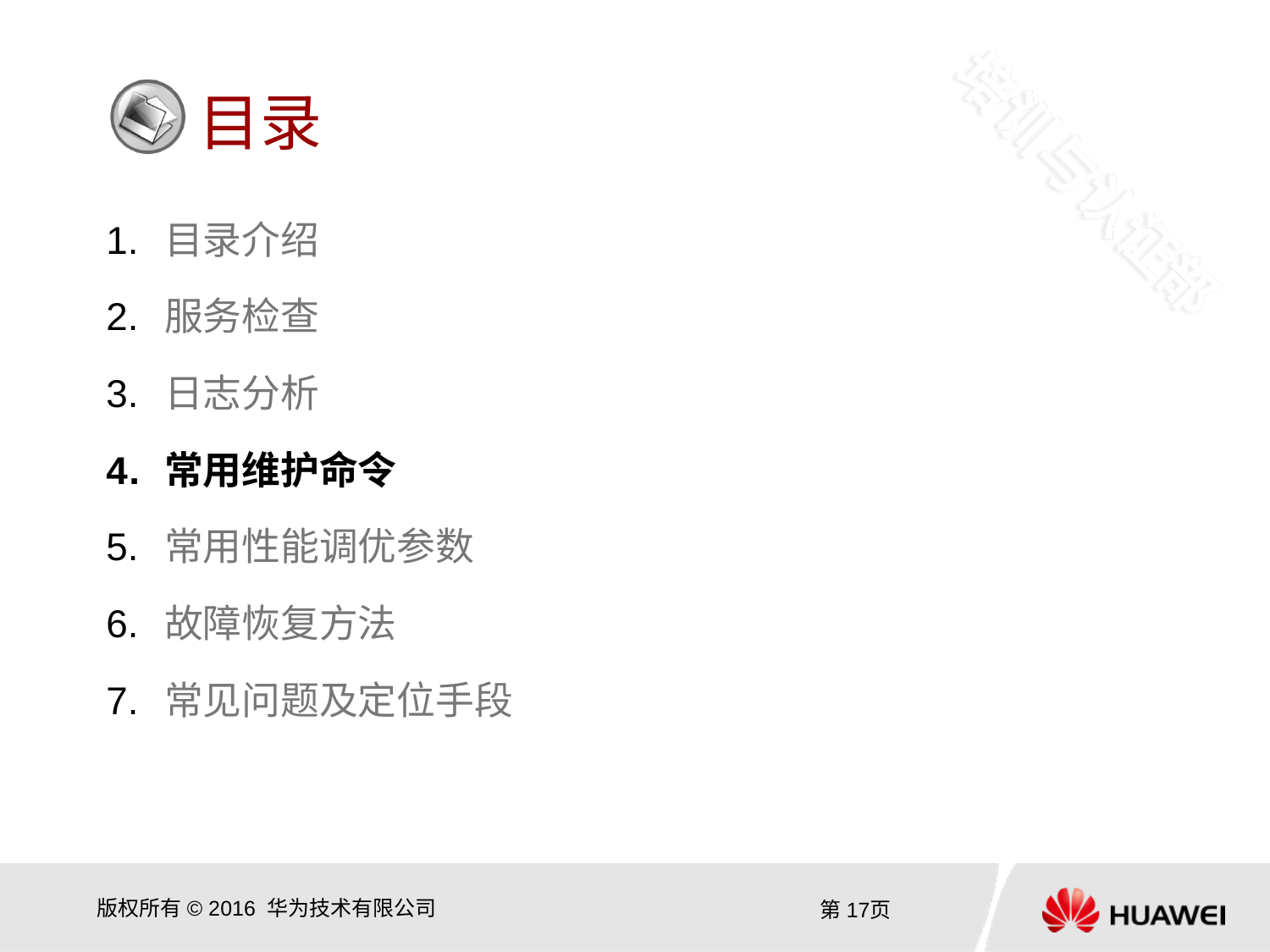

目录介绍
服务检查
日志分析
常用维护命令
常用性能调优参数
故障恢复方法
常见问题及定位手段